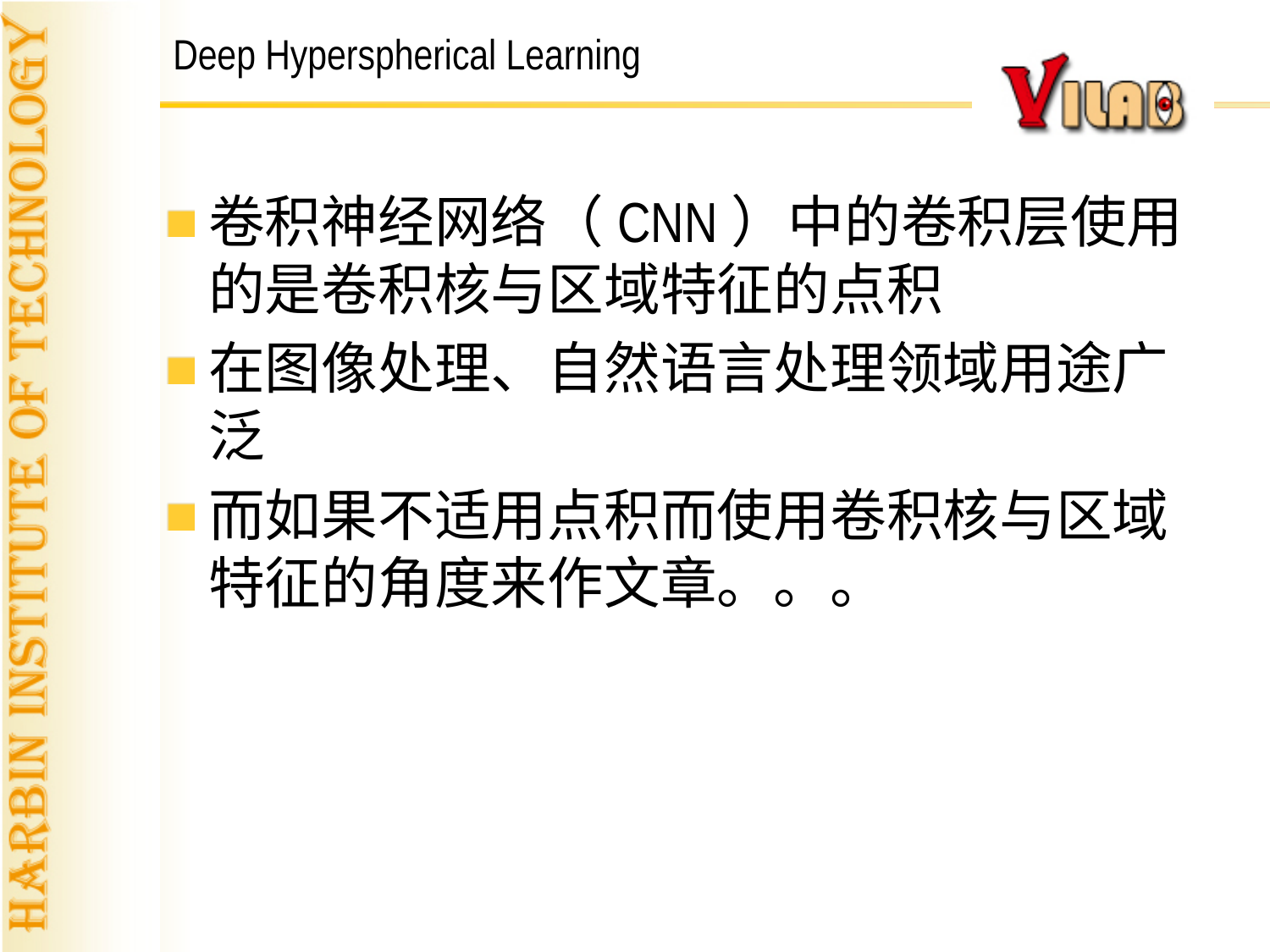

# Deep Hyperspherical Learning
卷积神经网络（CNN）中的卷积层使用的是卷积核与区域特征的点积
在图像处理、自然语言处理领域用途广泛
而如果不适用点积而使用卷积核与区域特征的角度来作文章。。。